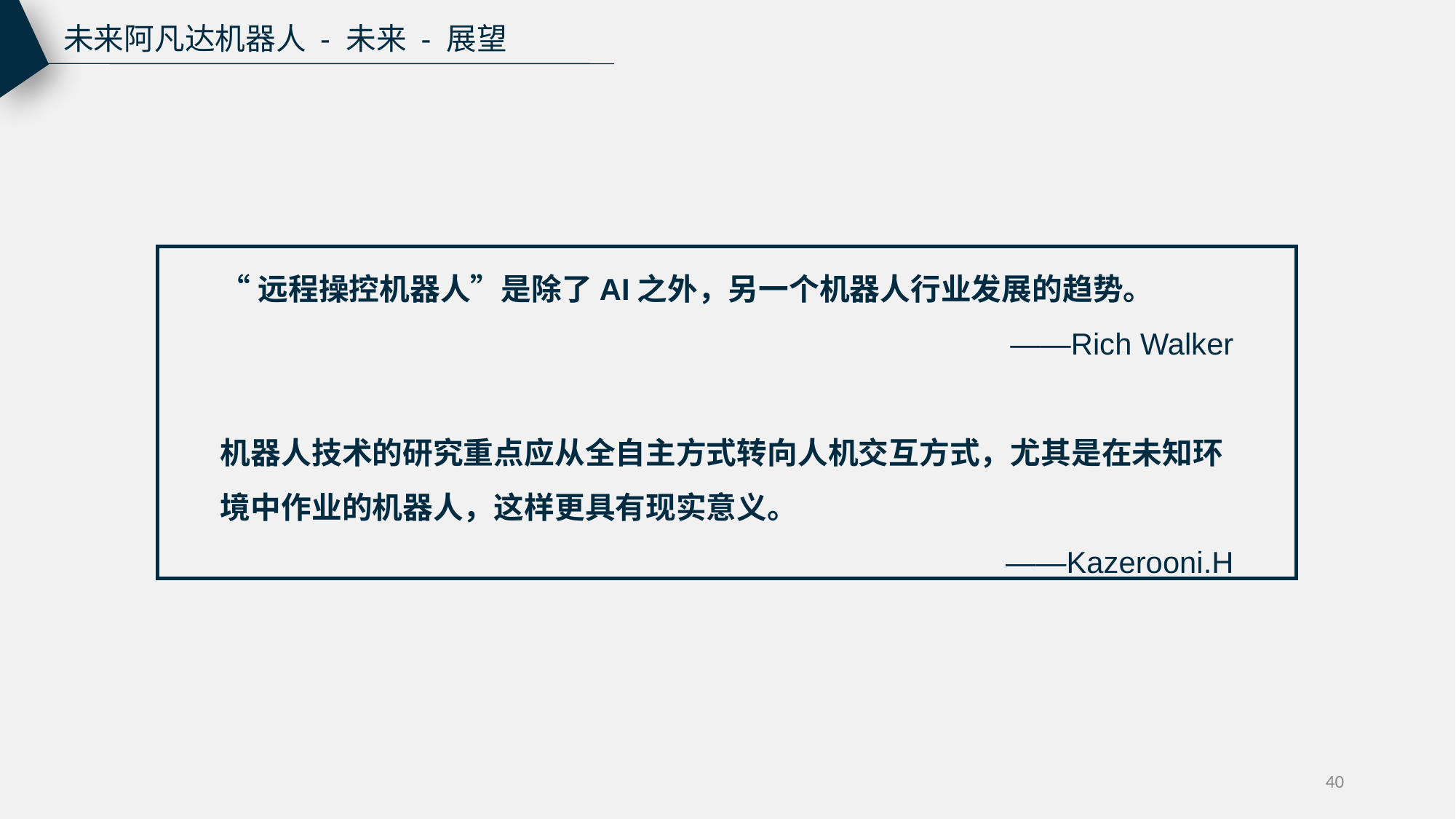

未来阿凡达机器人 - 未来 - 展望

“远程操控机器人”是除了AI之外，另一个机器人行业发展的趋势。
——Rich Walker

机器人技术的研究重点应从全自主方式转向人机交互方式，尤其是在未知环境中作业的机器人，这样更具有现实意义。
——Kazerooni.H
40